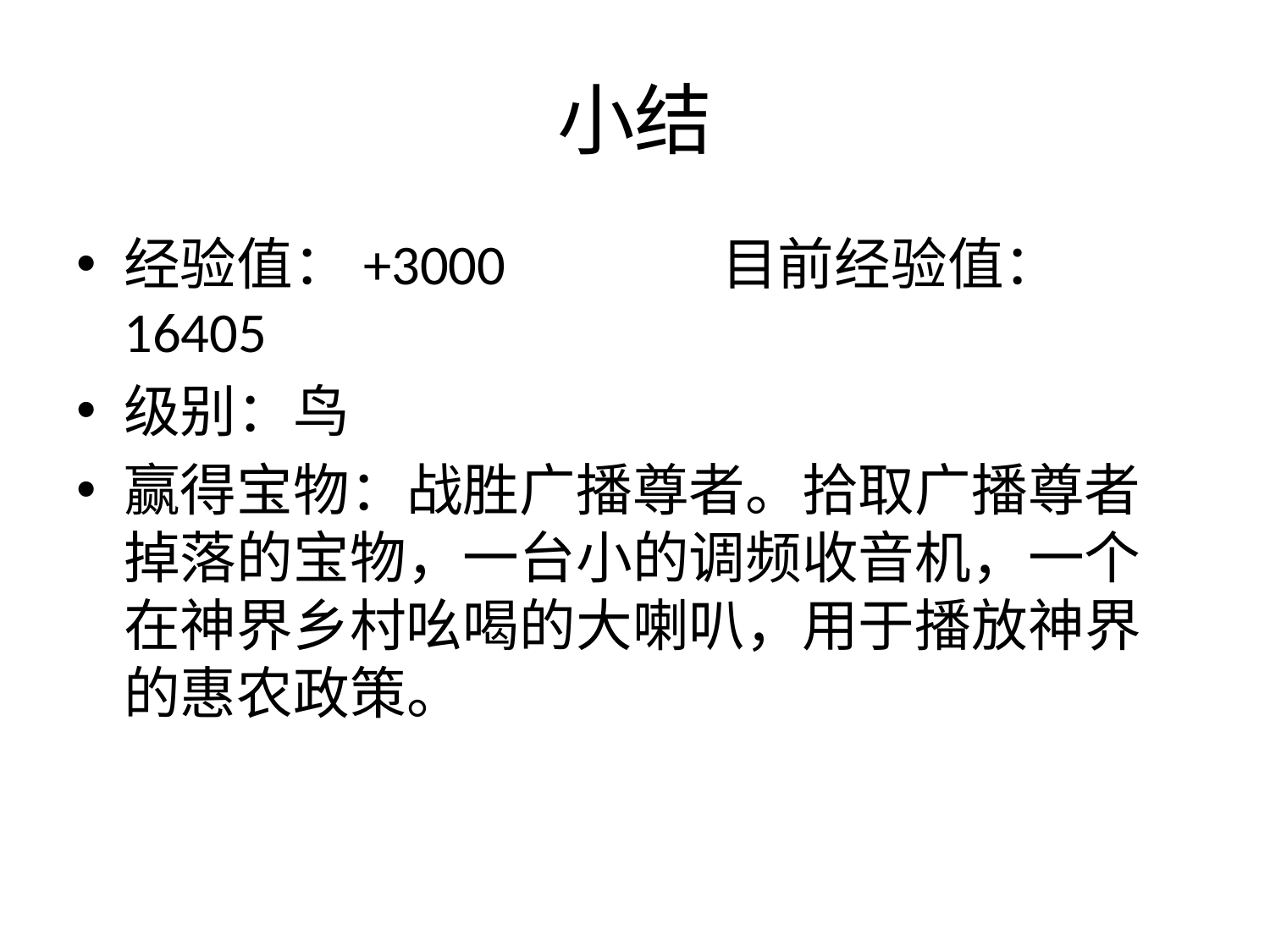

# 小结
经验值：+3000  	      目前经验值：16405
级别：鸟
赢得宝物：战胜广播尊者。拾取广播尊者掉落的宝物，一台小的调频收音机，一个在神界乡村吆喝的大喇叭，用于播放神界的惠农政策。